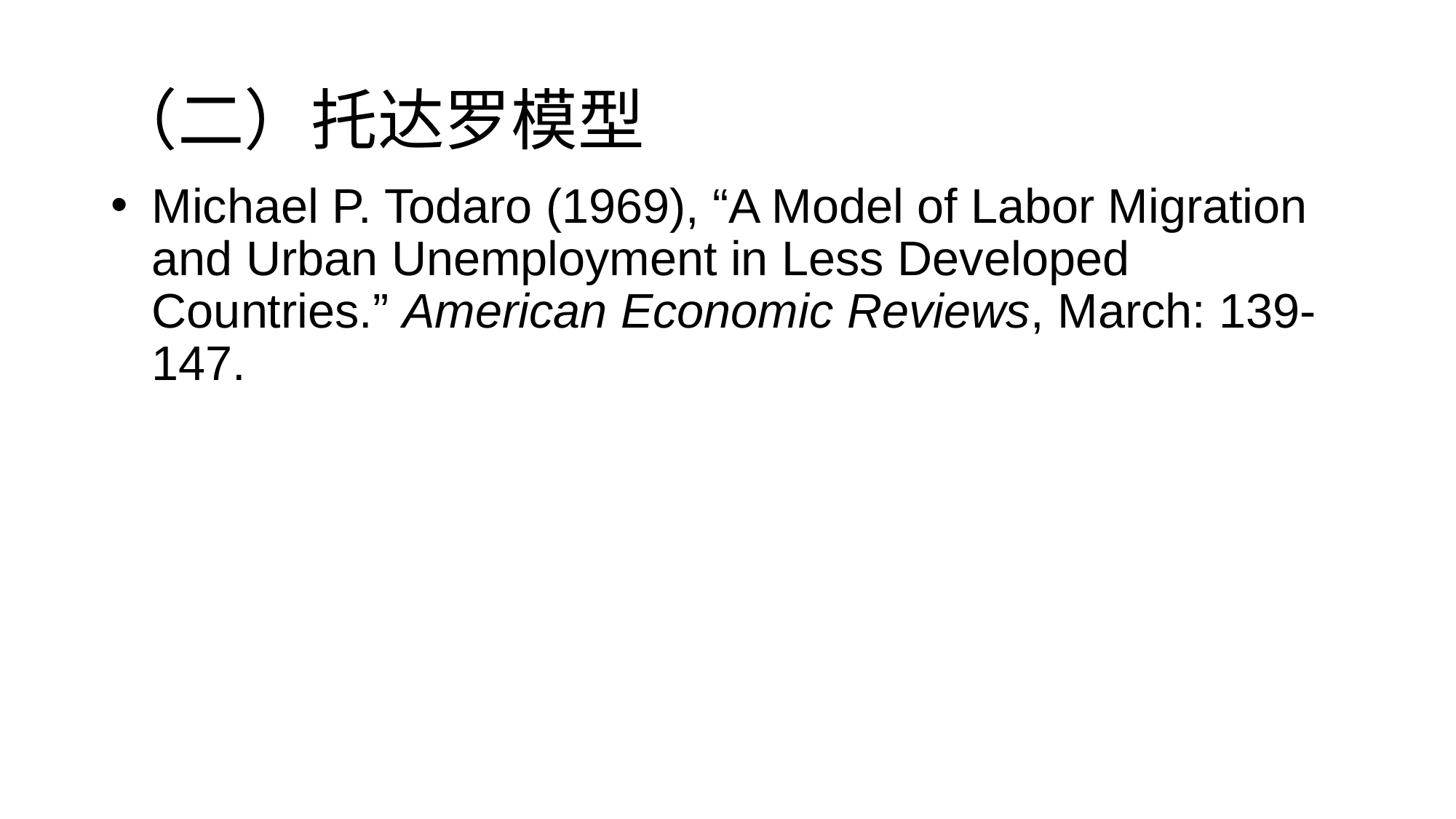

# （二）托达罗模型
Michael P. Todaro (1969), “A Model of Labor Migration and Urban Unemployment in Less Developed Countries.” American Economic Reviews, March: 139-147.